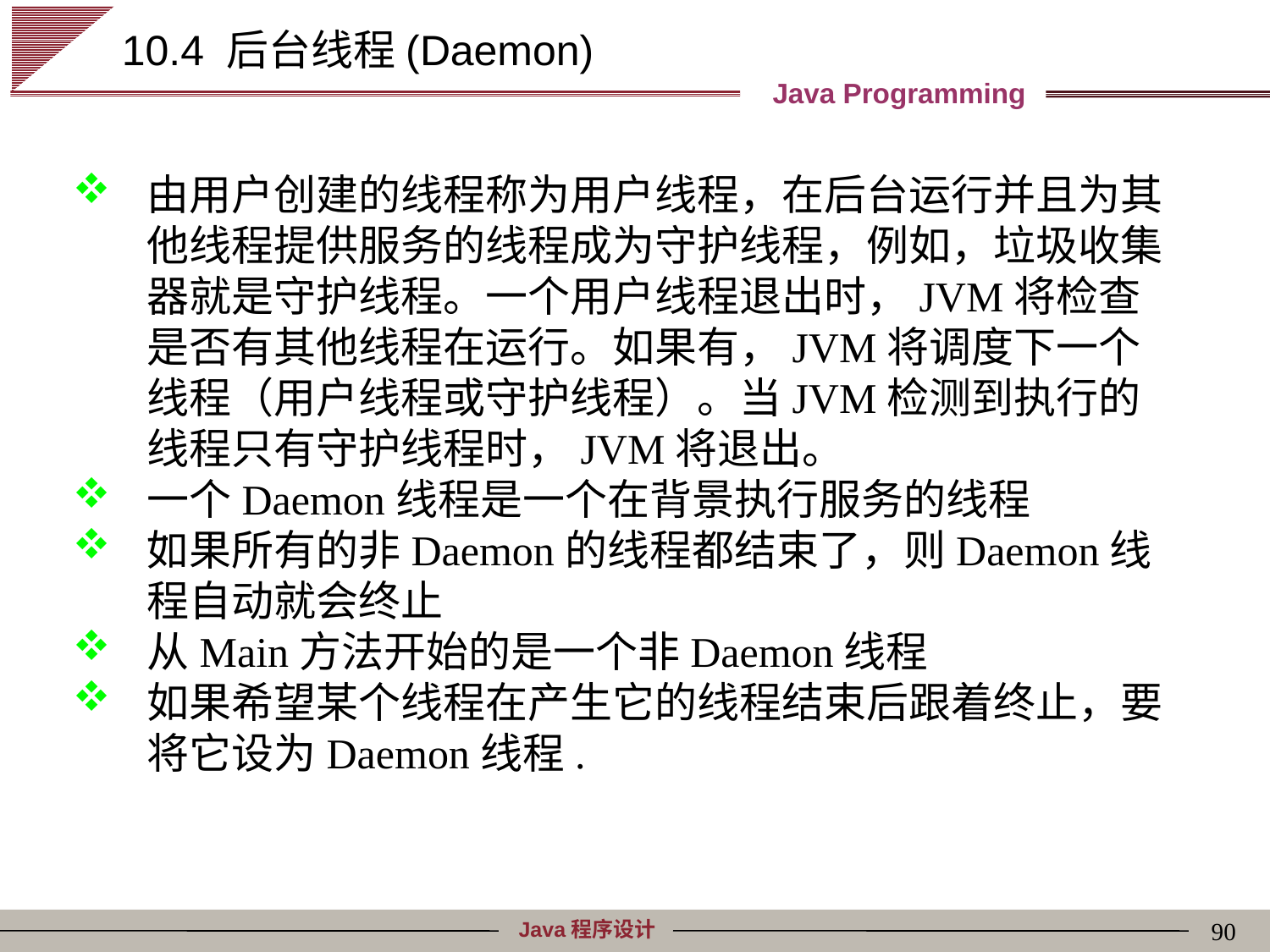

10.4 后台线程(Daemon)
由用户创建的线程称为用户线程，在后台运行并且为其他线程提供服务的线程成为守护线程，例如，垃圾收集器就是守护线程。一个用户线程退出时，JVM将检查是否有其他线程在运行。如果有，JVM将调度下一个线程（用户线程或守护线程）。当JVM检测到执行的线程只有守护线程时，JVM将退出。
一个Daemon线程是一个在背景执行服务的线程
如果所有的非Daemon的线程都结束了，则Daemon线程自动就会终止
从Main方法开始的是一个非Daemon线程
如果希望某个线程在产生它的线程结束后跟着终止，要将它设为Daemon线程.